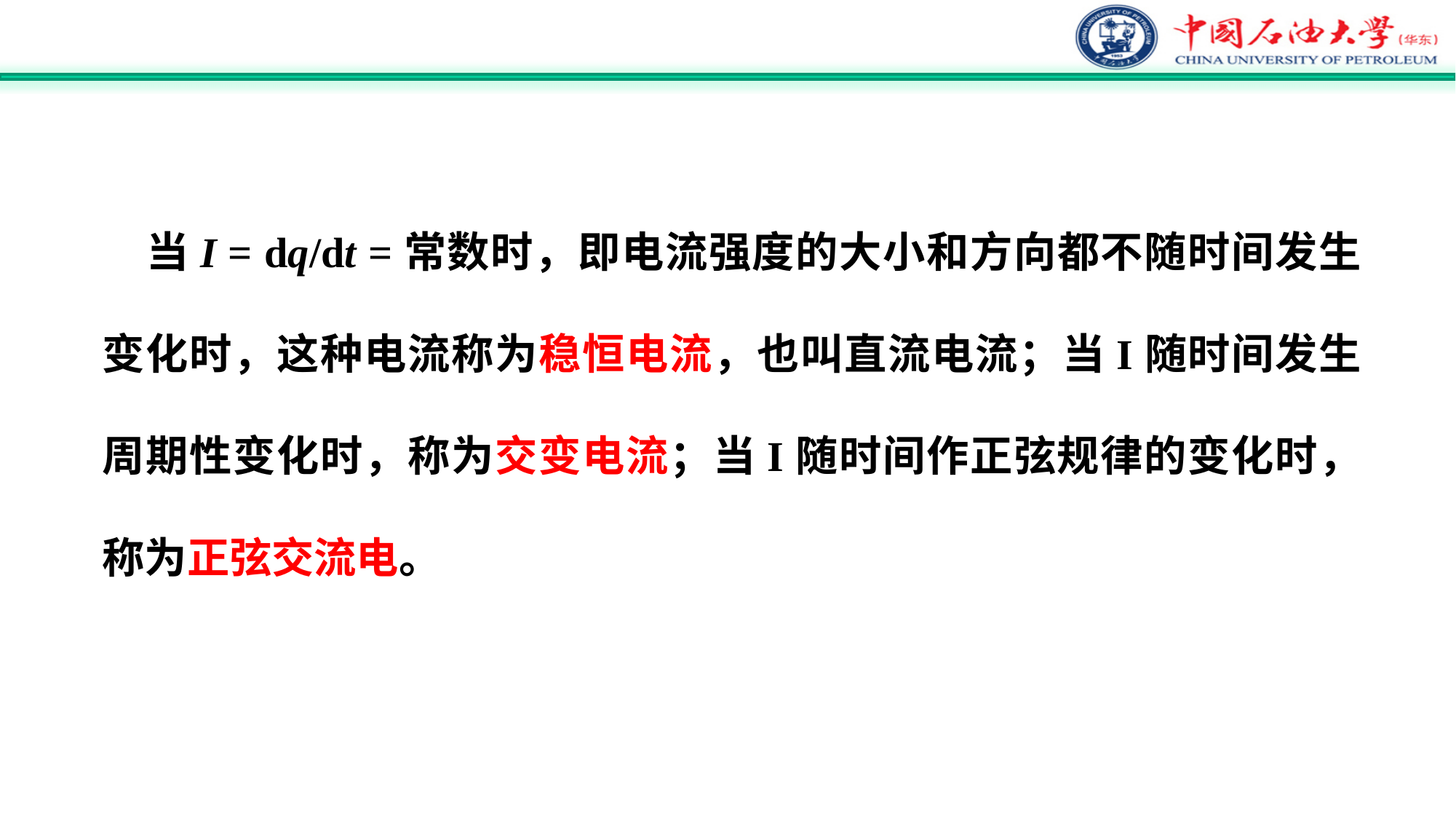

当I = dq/dt =常数时，即电流强度的大小和方向都不随时间发生变化时，这种电流称为稳恒电流，也叫直流电流；当I随时间发生周期性变化时，称为交变电流；当I随时间作正弦规律的变化时，称为正弦交流电。